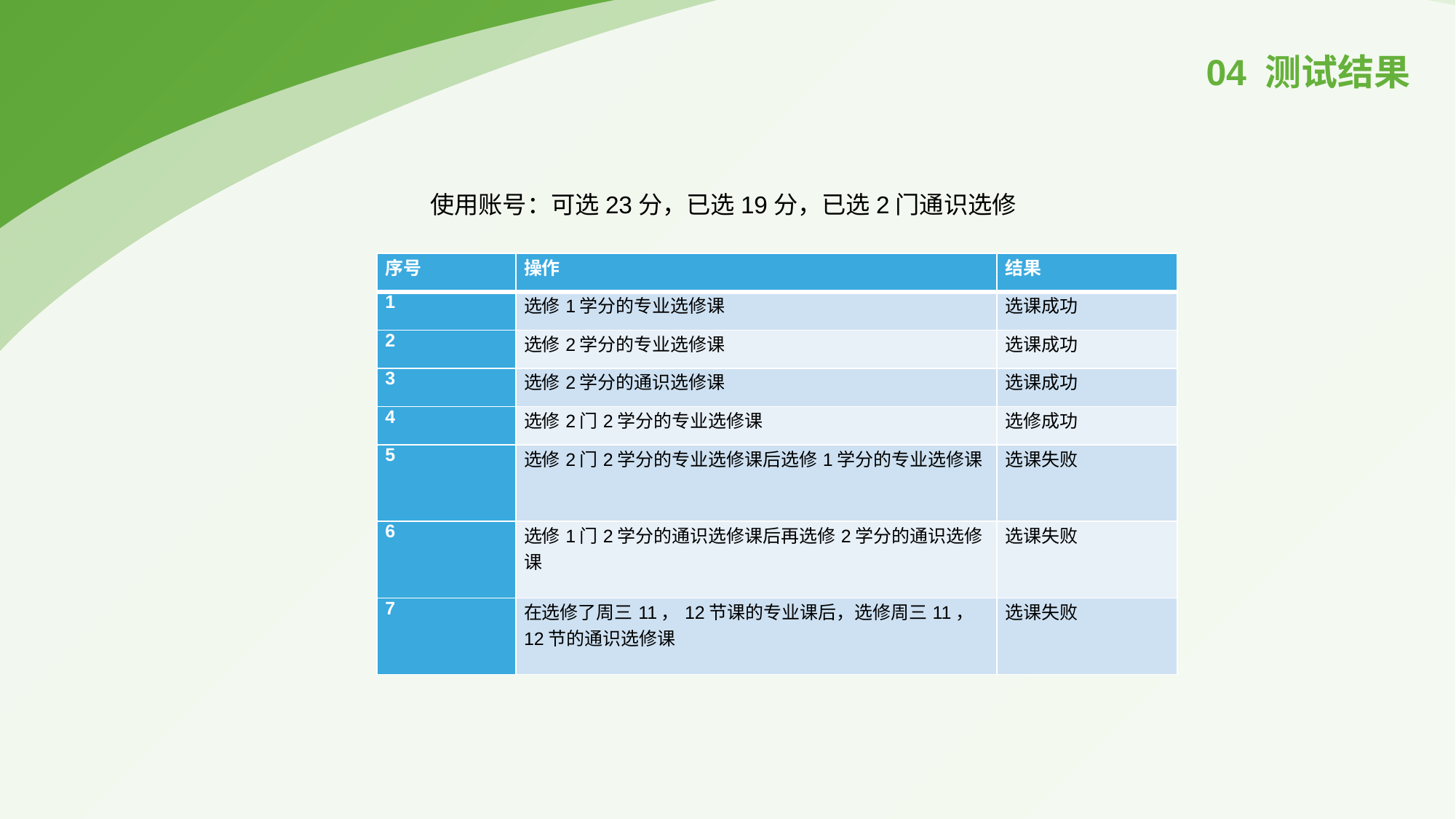

04 测试结果
使用账号：可选23分，已选19分，已选2门通识选修
| 序号 | 操作 | 结果 |
| --- | --- | --- |
| 1 | 选修1学分的专业选修课 | 选课成功 |
| 2 | 选修2学分的专业选修课 | 选课成功 |
| 3 | 选修2学分的通识选修课 | 选课成功 |
| 4 | 选修2门2学分的专业选修课 | 选修成功 |
| 5 | 选修2门2学分的专业选修课后选修1学分的专业选修课 | 选课失败 |
| 6 | 选修1门2学分的通识选修课后再选修2学分的通识选修课 | 选课失败 |
| 7 | 在选修了周三11，12节课的专业课后，选修周三11，12节的通识选修课 | 选课失败 |